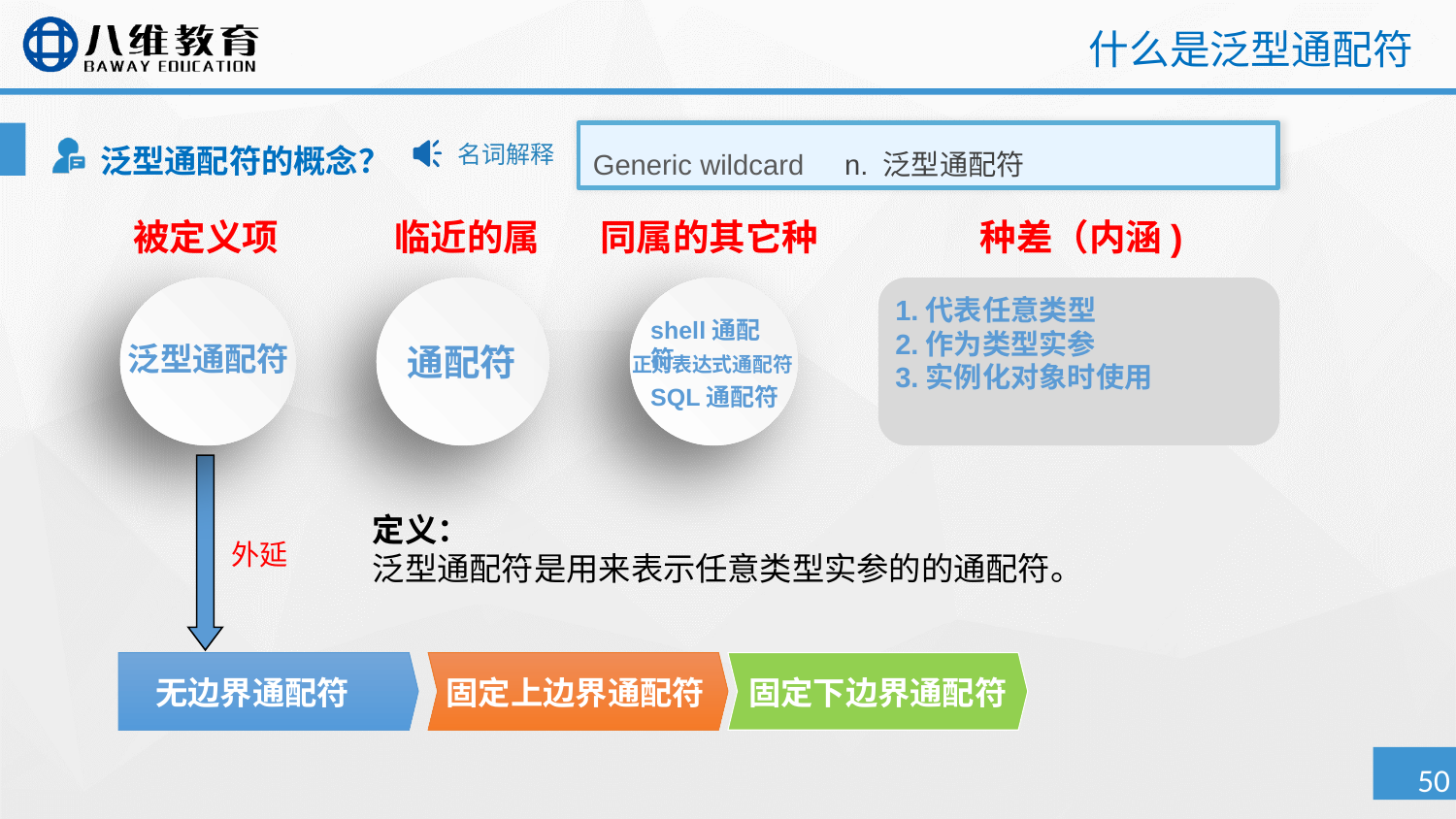

# 什么是泛型通配符
Generic wildcard     n. 泛型通配符
泛型通配符的概念？

名词解释
被定义项
临近的属
同属的其它种
种差（内涵)

泛型通配符

通配符

shell通配符
正则表达式通配符
SQL通配符

1.代表任意类型
2.作为类型实参
3.实例化对象时使用

外延
定义：
泛型通配符是用来表示任意类型实参的的通配符。

无边界通配符

固定上边界通配符

固定下边界通配符